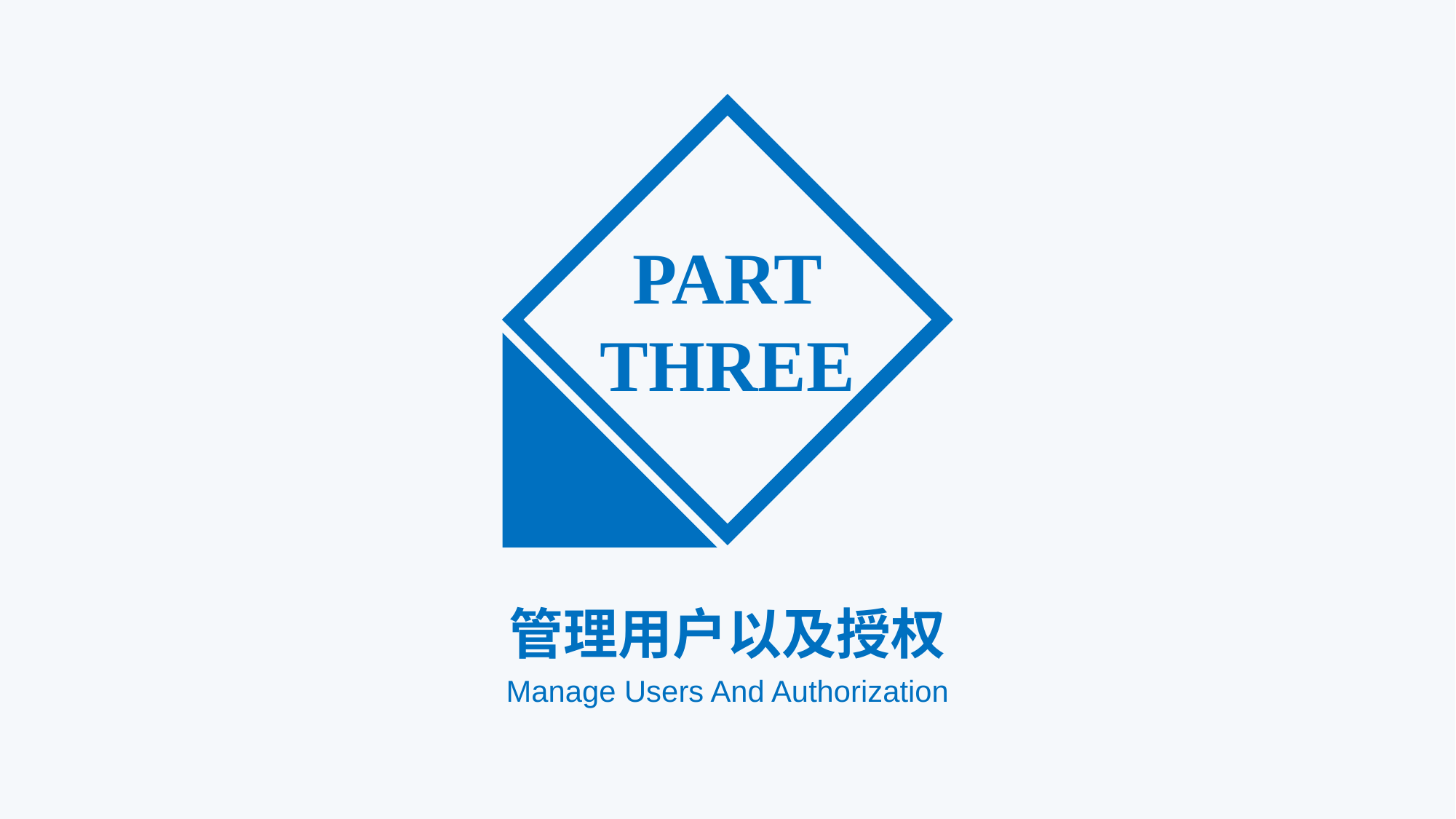

PART
THREE

管理用户以及授权
Manage Users And Authorization